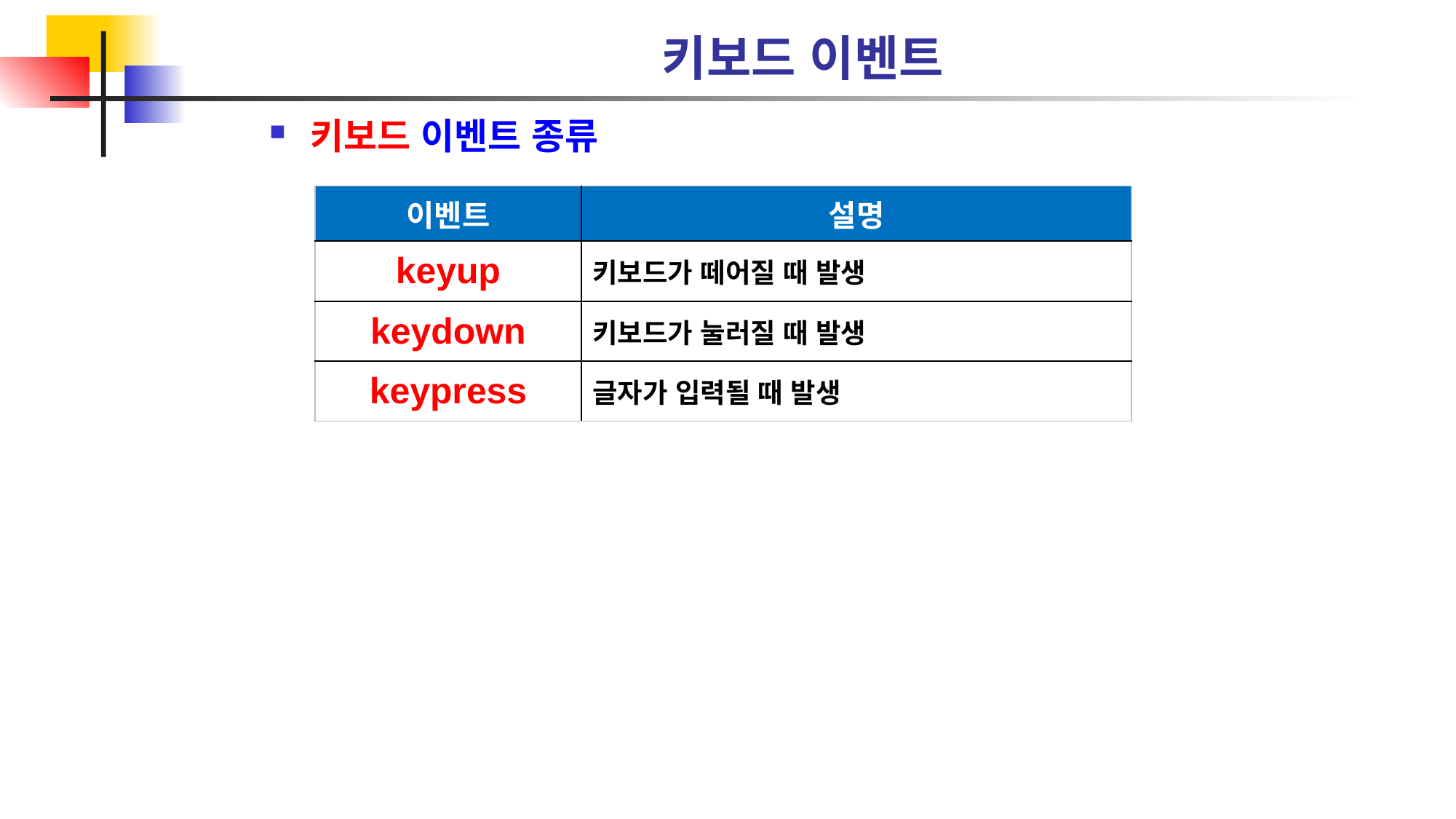

# 키보드 이벤트
키보드 이벤트 종류

| 이벤트 | 설명 |
| --- | --- |
| keyup | 키보드가 떼어질 때 발생 |
| keydown | 키보드가 눌러질 때 발생 |
| keypress | 글자가 입력될 때 발생 |